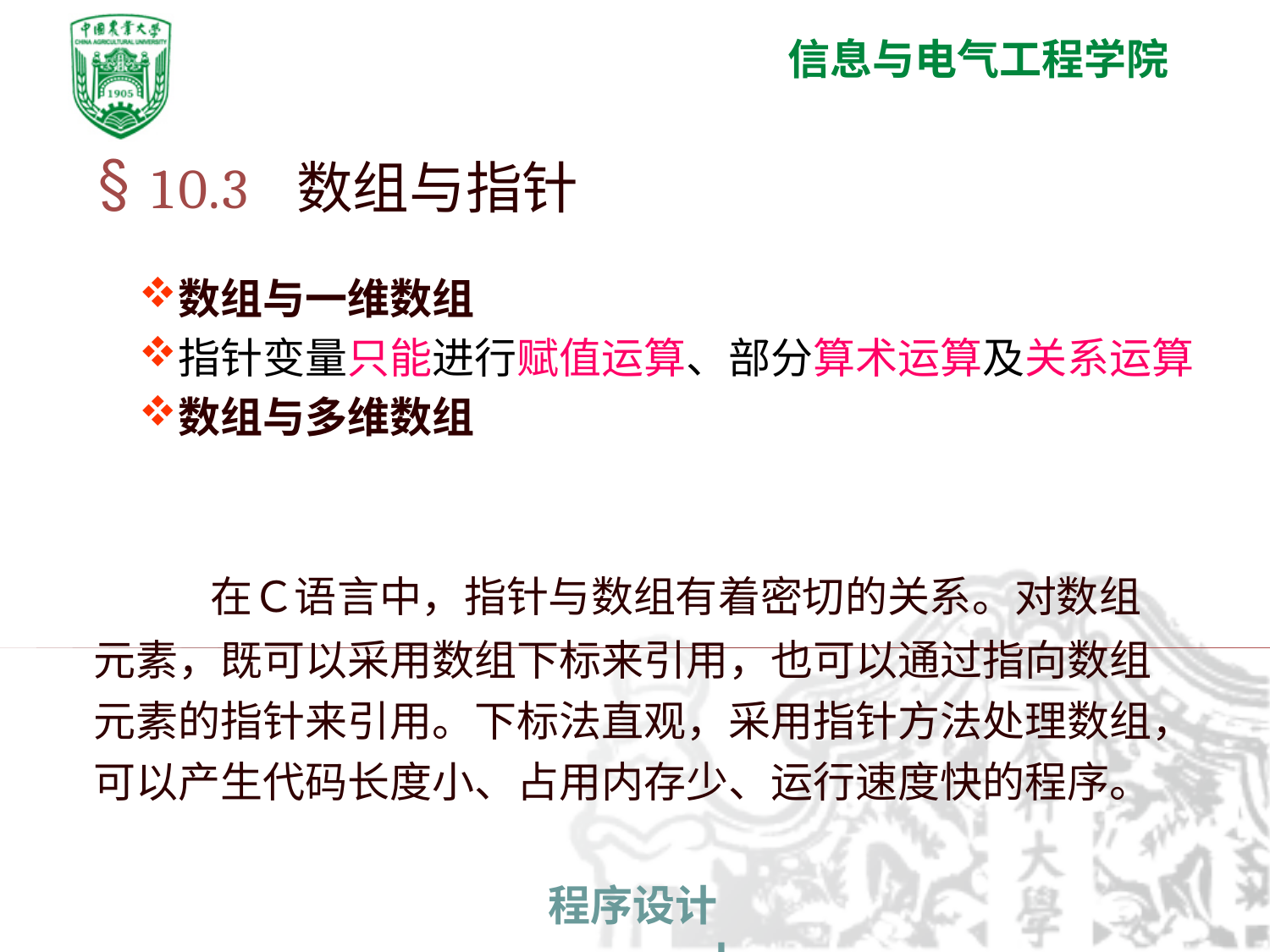

10.3  数组与指针
数组与一维数组
指针变量只能进行赋值运算、部分算术运算及关系运算
数组与多维数组

        在Ｃ语言中，指针与数组有着密切的关系。对数组元素，既可以采用数组下标来引用，也可以通过指向数组元素的指针来引用。下标法直观，采用指针方法处理数组，可以产生代码长度小、占用内存少、运行速度快的程序。